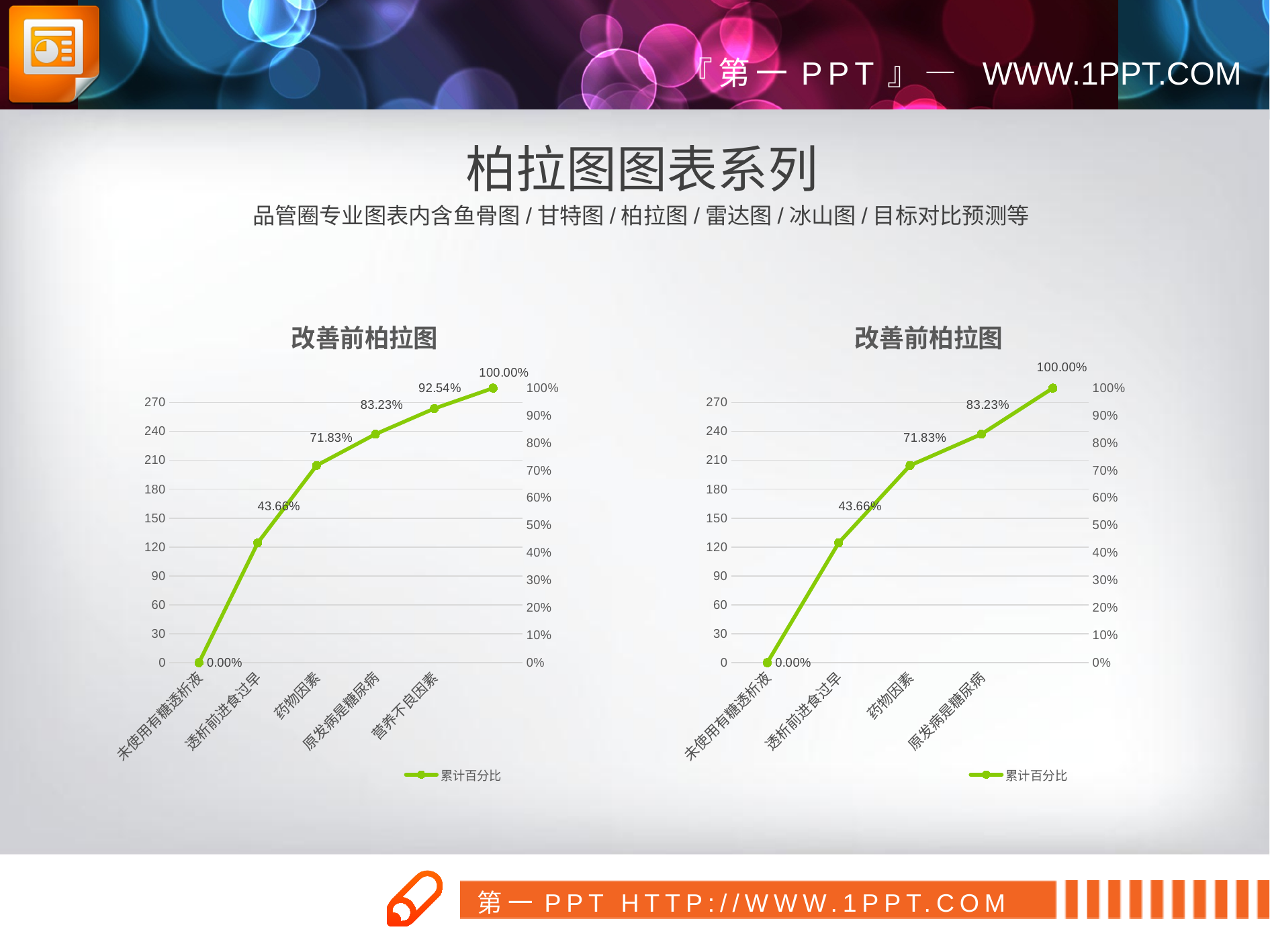

柏拉图图表系列
品管圈专业图表内含鱼骨图/甘特图/柏拉图/雷达图/冰山图/目标对比预测等

### Chart: 改善前柏拉图

| Category | 频次 | 累计百分比 |
|---|---|---|
| 未使用有糖透析液 | 124.0 | 0.0 |
| 透析前进食过早 | 80.0 | 0.4366 |
| 药物因素 | 35.0 | 0.7183 |
| 原发病是糖尿病 | 30.0 | 0.8323 |
| 营养不良因素 | 27.0 | 0.9254 |

### Chart: 改善前柏拉图

| Category | 频次 | 累计百分比 |
|---|---|---|
| 未使用有糖透析液 | 124.0 | 0.0 |
| 透析前进食过早 | 80.0 | 0.4366 |
| 药物因素 | 35.0 | 0.7183 |
| 原发病是糖尿病 | 30.0 | 0.8323 |